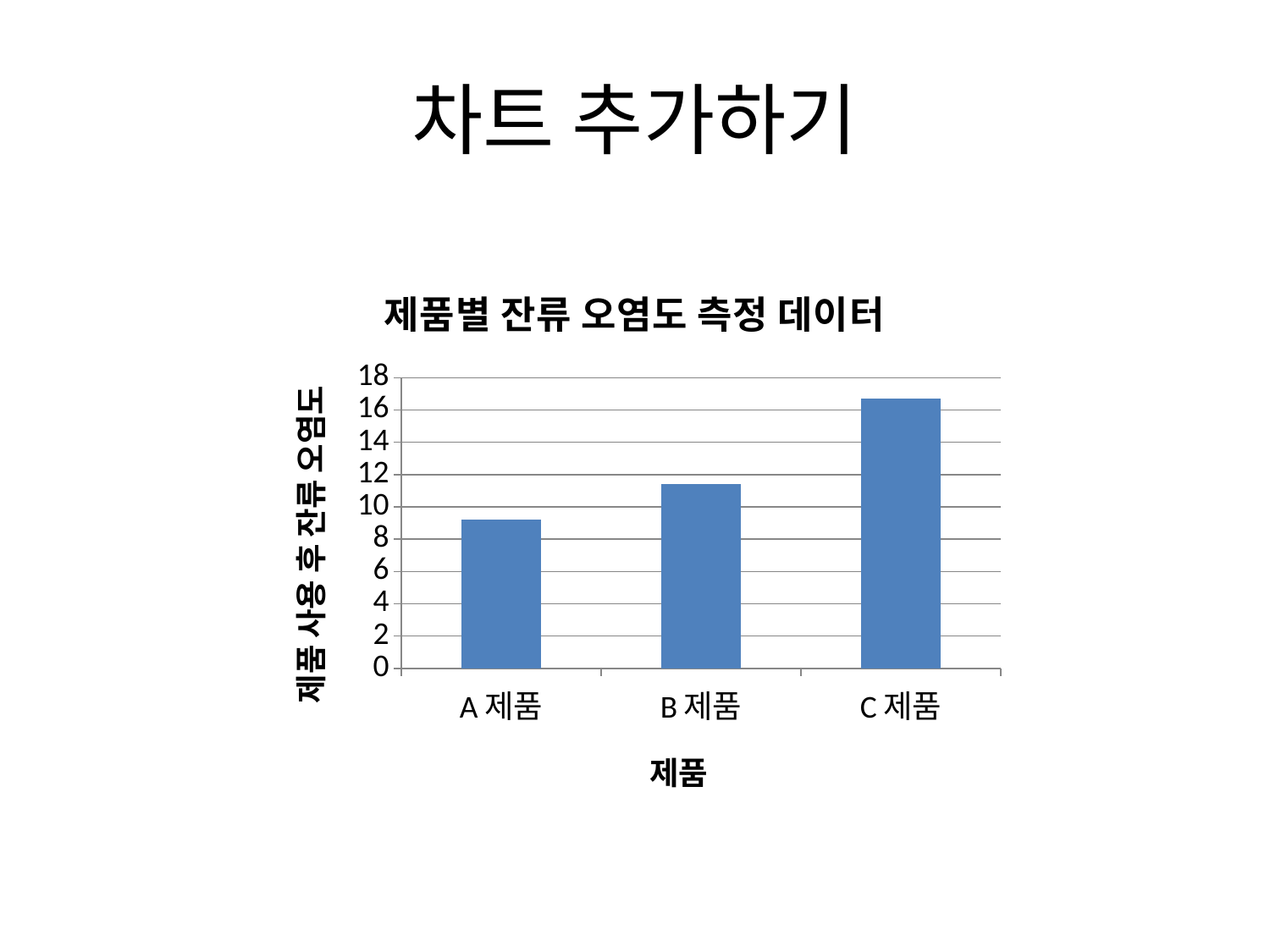

# 차트 추가하기

### Chart: 제품별 잔류 오염도 측정 데이터

| Category | 잔류오염도 |
|---|---|
| A제품 | 9.2 |
| B제품 | 11.4 |
| C제품 | 16.7 |